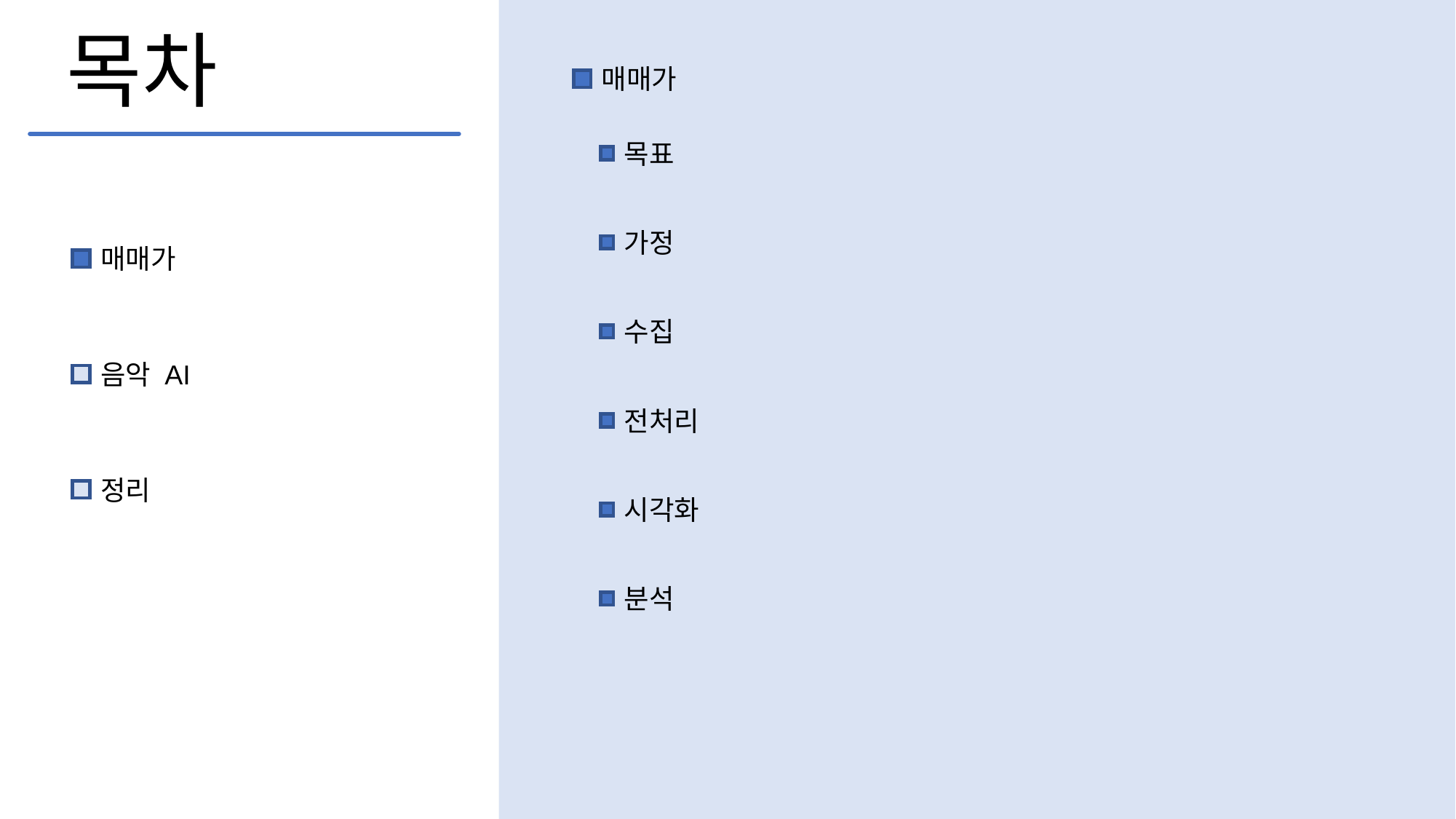

목차
매매가

목표

가정

매매가

수집

음악 AI

전처리

정리

시각화

분석